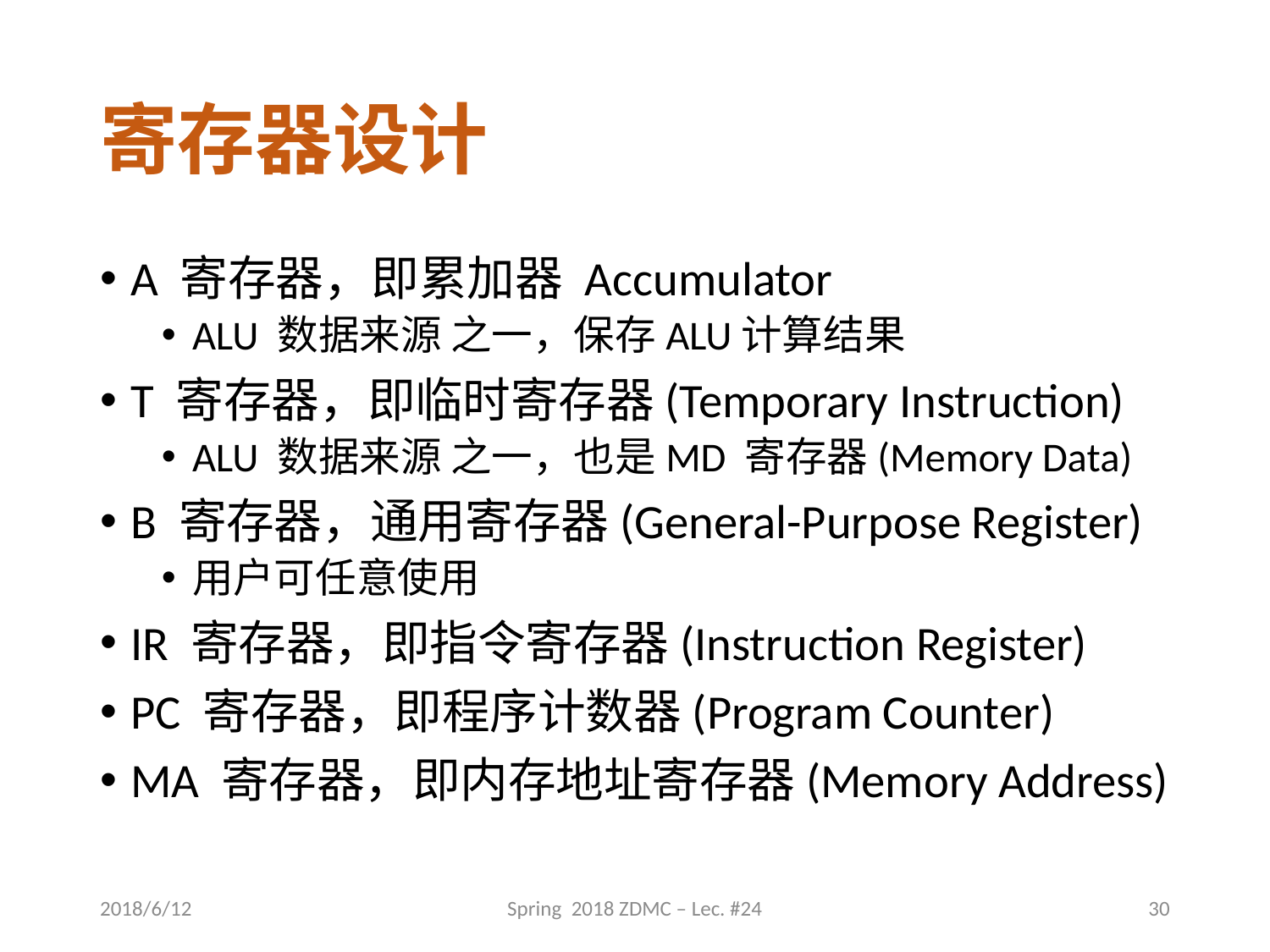

# 寄存器设计
A 寄存器，即累加器 Accumulator
ALU 数据来源 之一，保存ALU计算结果
T 寄存器，即临时寄存器(Temporary Instruction)
ALU 数据来源 之一，也是MD 寄存器(Memory Data)
B 寄存器，通用寄存器(General-Purpose Register)
用户可任意使用
IR 寄存器，即指令寄存器(Instruction Register)
PC 寄存器，即程序计数器(Program Counter)
MA 寄存器，即内存地址寄存器(Memory Address)
2018/6/12
Spring  2018 ZDMC – Lec. #24
30